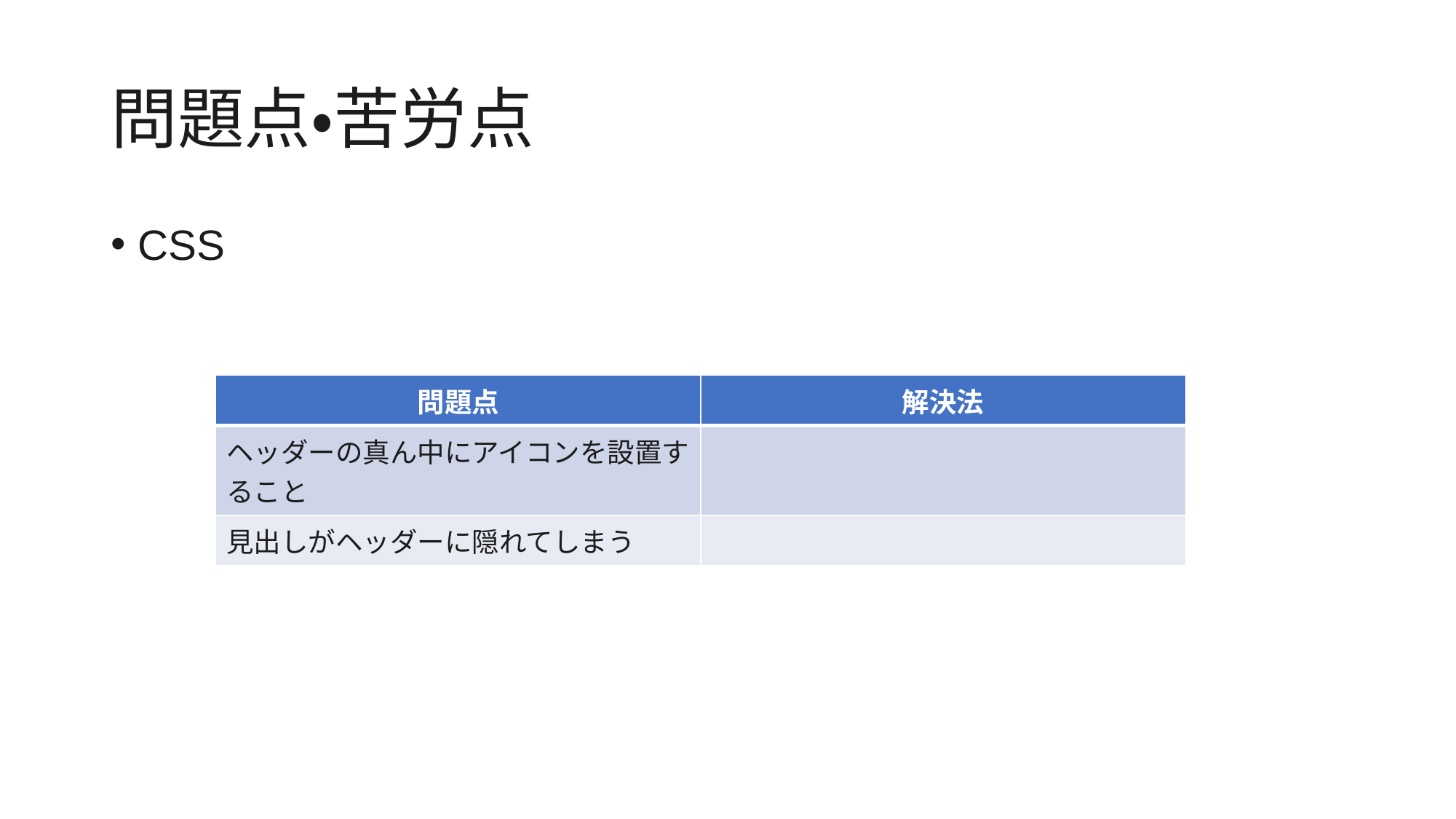

# 問題点・苦労点
CSS

| 問題点 | 解決法 |
| --- | --- |
| ヘッダーの真ん中にアイコンを設置すること |  |
| 見出しがヘッダーに隠れてしまう |  |